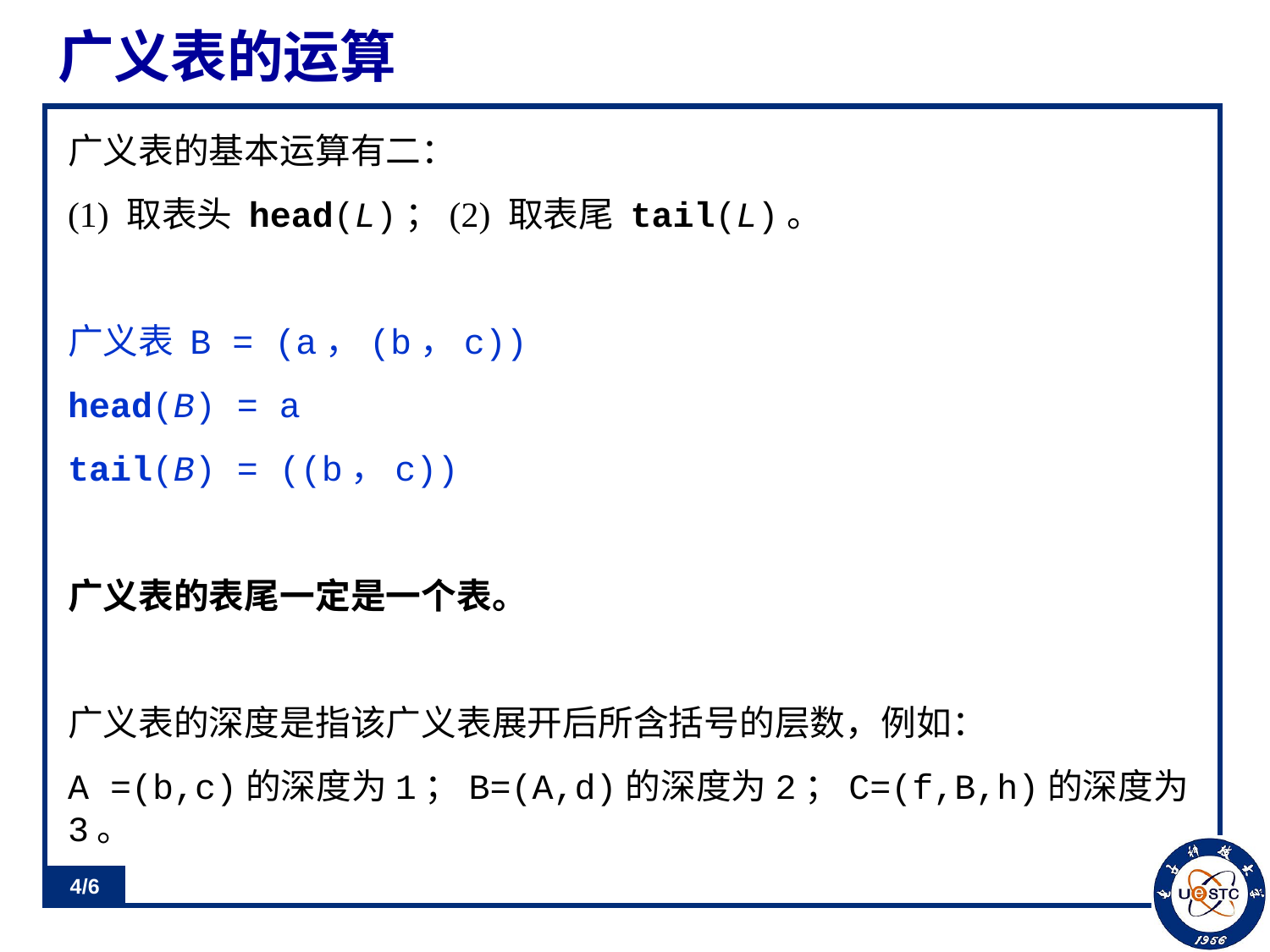

# 广义表的运算
广义表的基本运算有二：
(1) 取表头 head(L)；(2) 取表尾 tail(L)。

广义表 B = (a，(b，c))
head(B) = a
tail(B) = ((b，c))

广义表的表尾一定是一个表。

广义表的深度是指该广义表展开后所含括号的层数，例如：
A =(b,c)的深度为1；B=(A,d)的深度为2；C=(f,B,h)的深度为3。

4/6